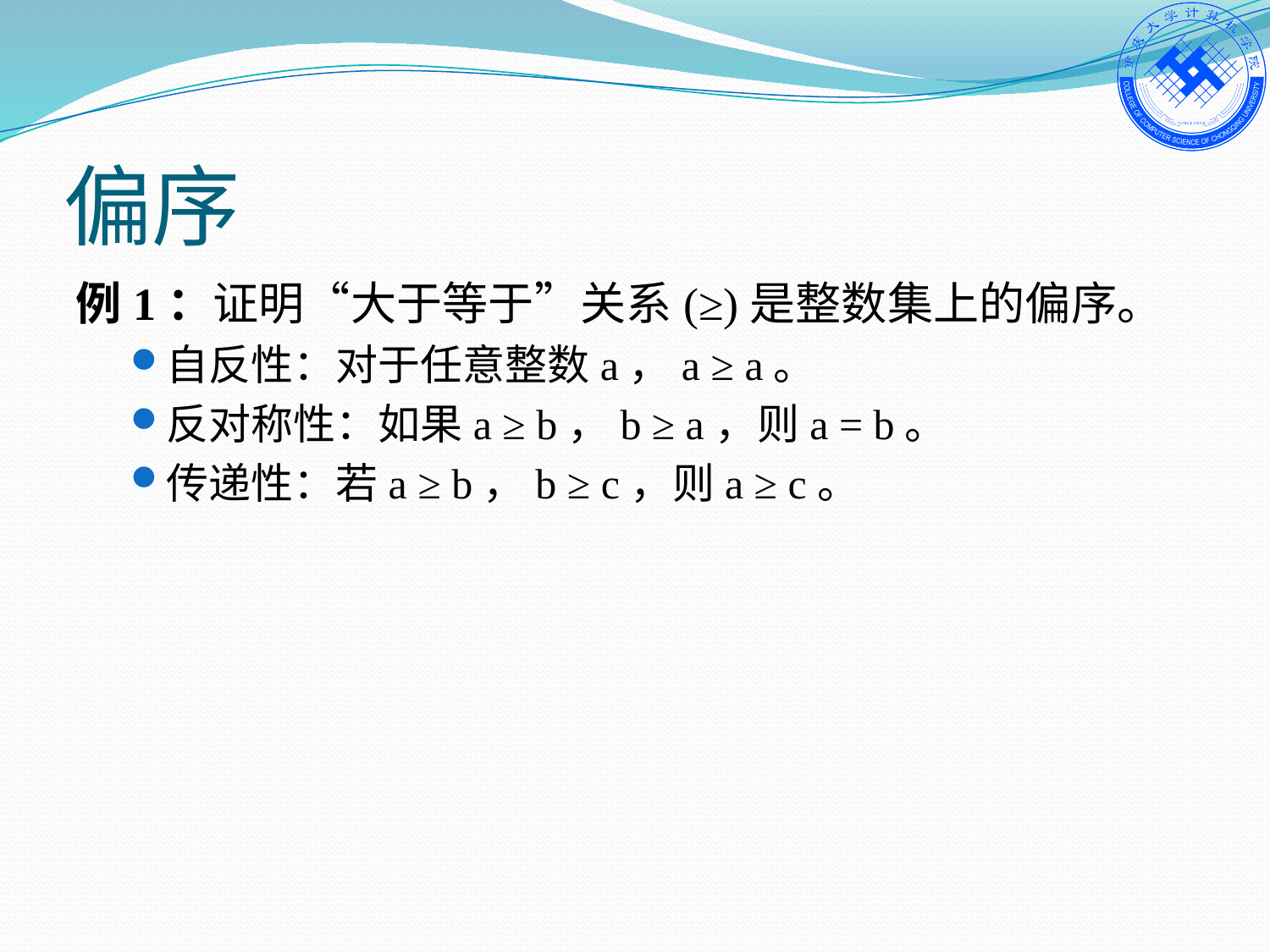

# 偏序
例1：证明“大于等于”关系(≥)是整数集上的偏序。
自反性：对于任意整数a，a ≥ a。
反对称性：如果a ≥ b，b ≥ a，则a = b。
传递性：若a ≥ b，b ≥ c，则a ≥ c。